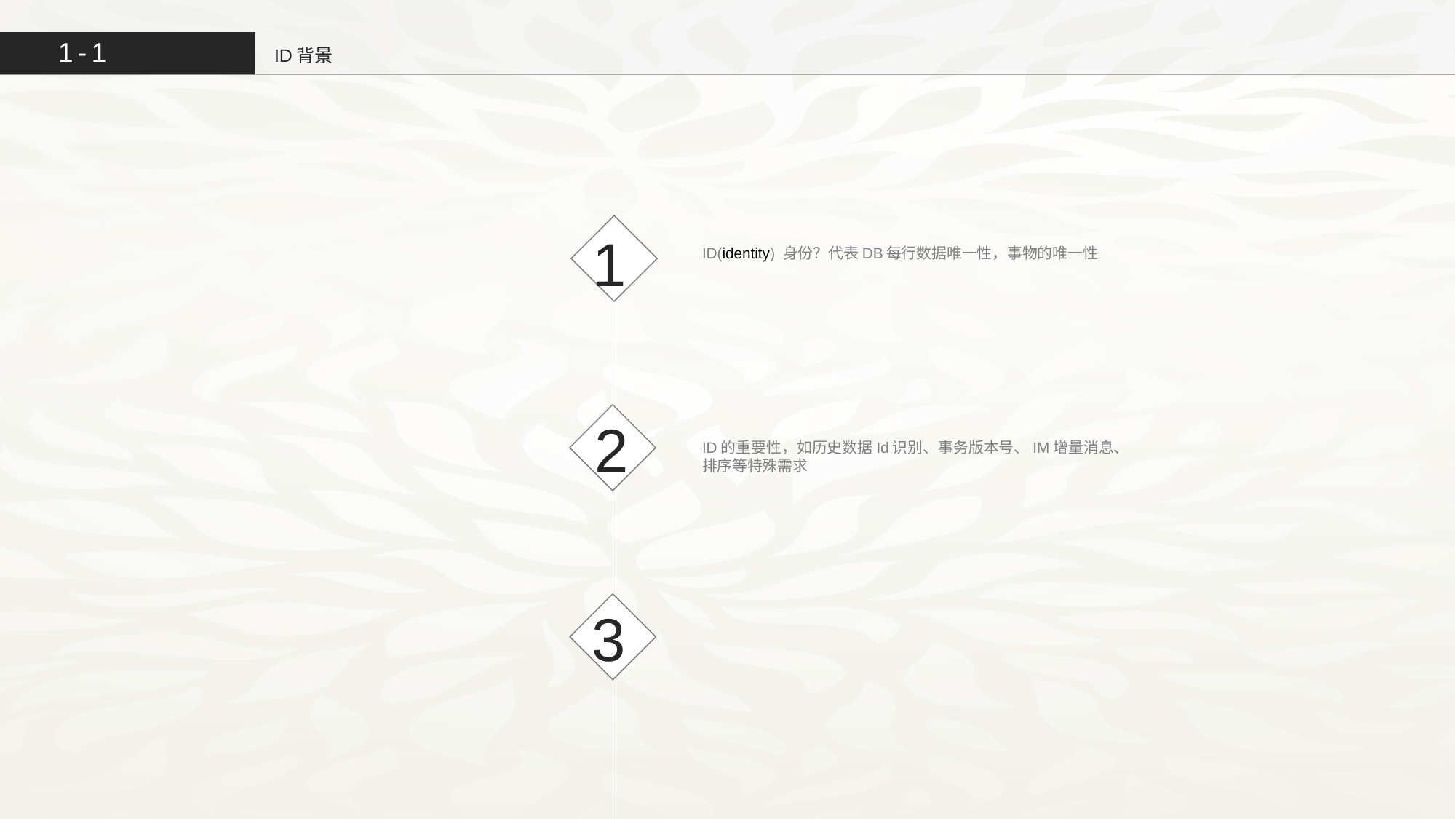

1-1
ID背景

1
ID(identity) 身份？代表DB每行数据唯一性，事物的唯一性

2
ID的重要性，如历史数据Id识别、事务版本号、IM增量消息、排序等特殊需求

3